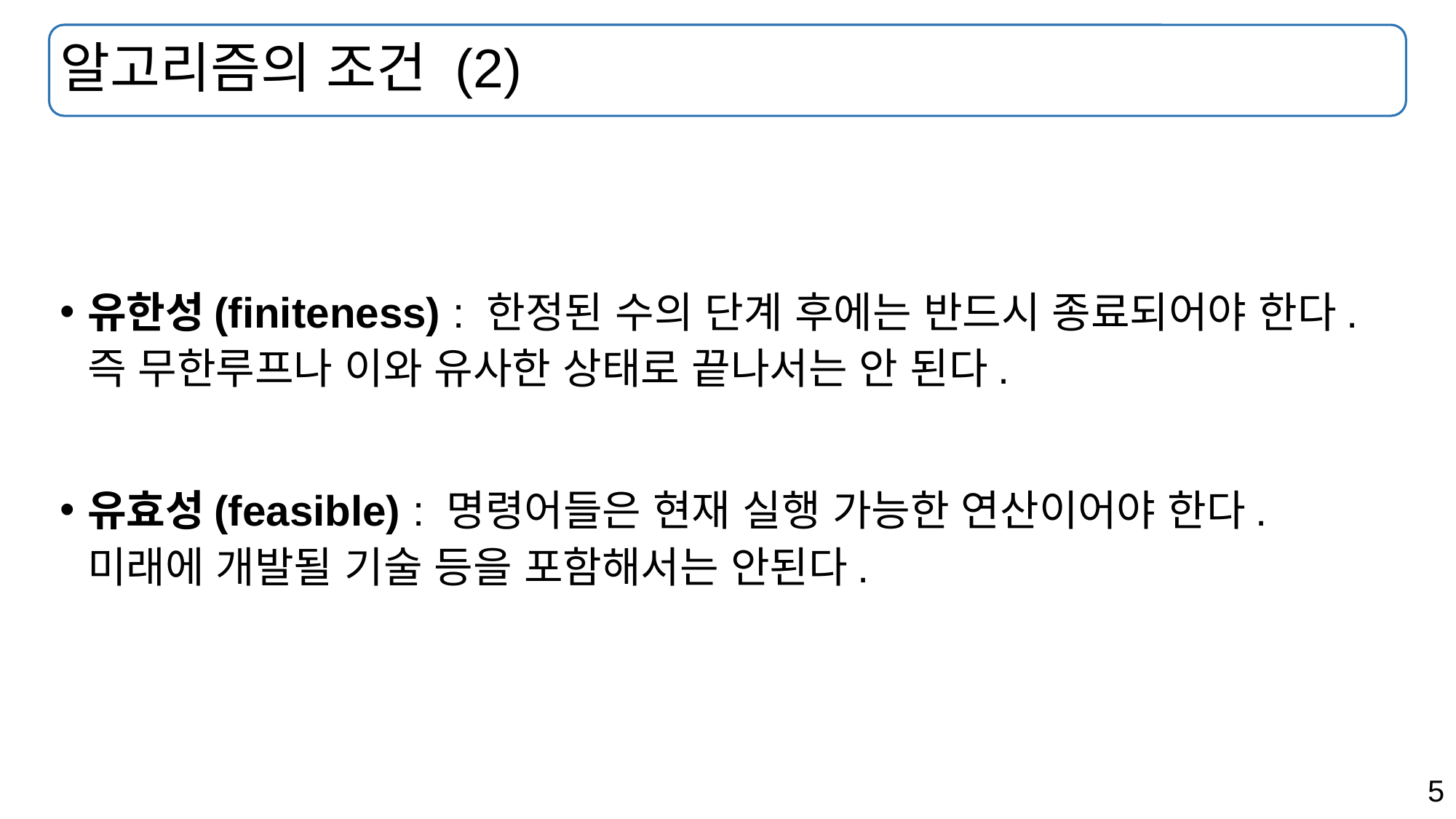

# 알고리즘의 조건 (2)

유한성(finiteness) : 한정된 수의 단계 후에는 반드시 종료되어야 한다. 즉 무한루프나 이와 유사한 상태로 끝나서는 안 된다.

유효성(feasible) : 명령어들은 현재 실행 가능한 연산이어야 한다. 미래에 개발될 기술 등을 포함해서는 안된다.